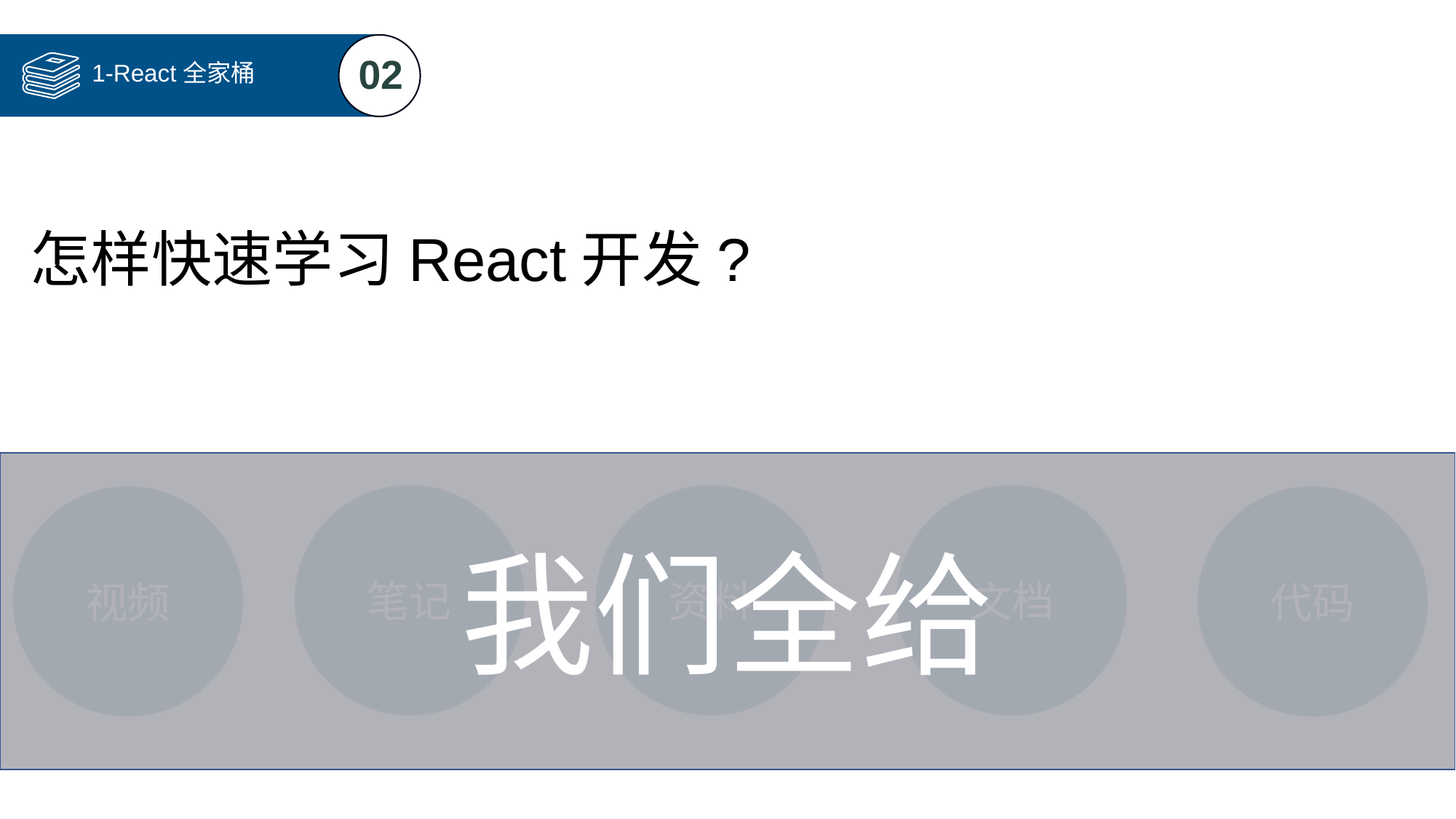

02
1-React全家桶

怎样快速学习React开发?
我们全给
笔记
资料
文档
视频
代码